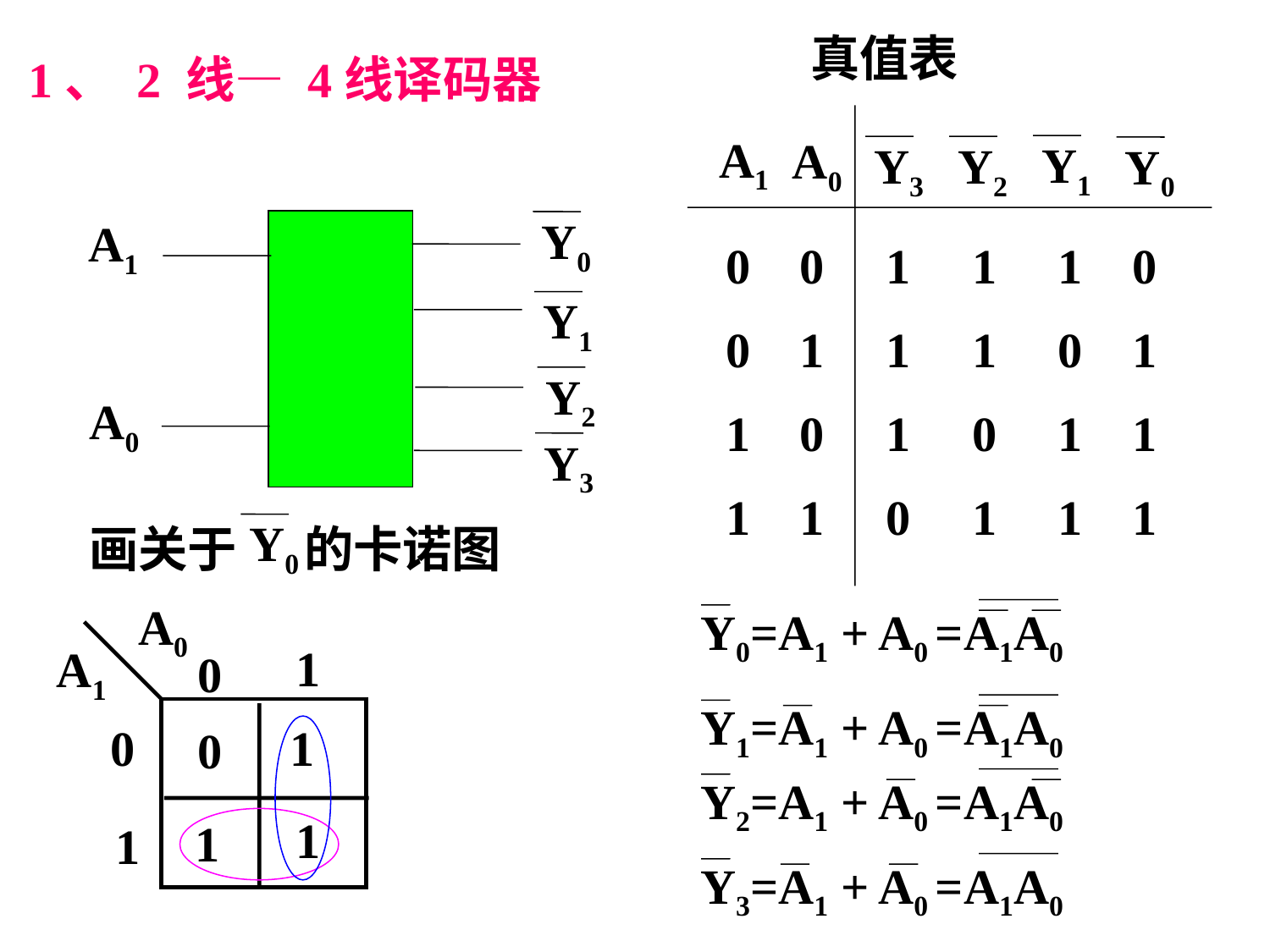

真值表

A1
A0
Y1

Y3

Y2

Y0

0    0     1     1     1    0
0    1     1     1     0    1
1    0     1     0     1    1
1    1     0     1     1    1
1、 2 线— 4线译码器
Y0

A1

Y1

Y2

A0

Y3

Y0

画关于      的卡诺图
A0

1
A1
0

0
1
0

1
1
1

Y0=A1 + A0 =A1A0

Y1=A1 + A0 =A1A0

Y2=A1 + A0 =A1A0

Y3=A1 + A0 =A1A0